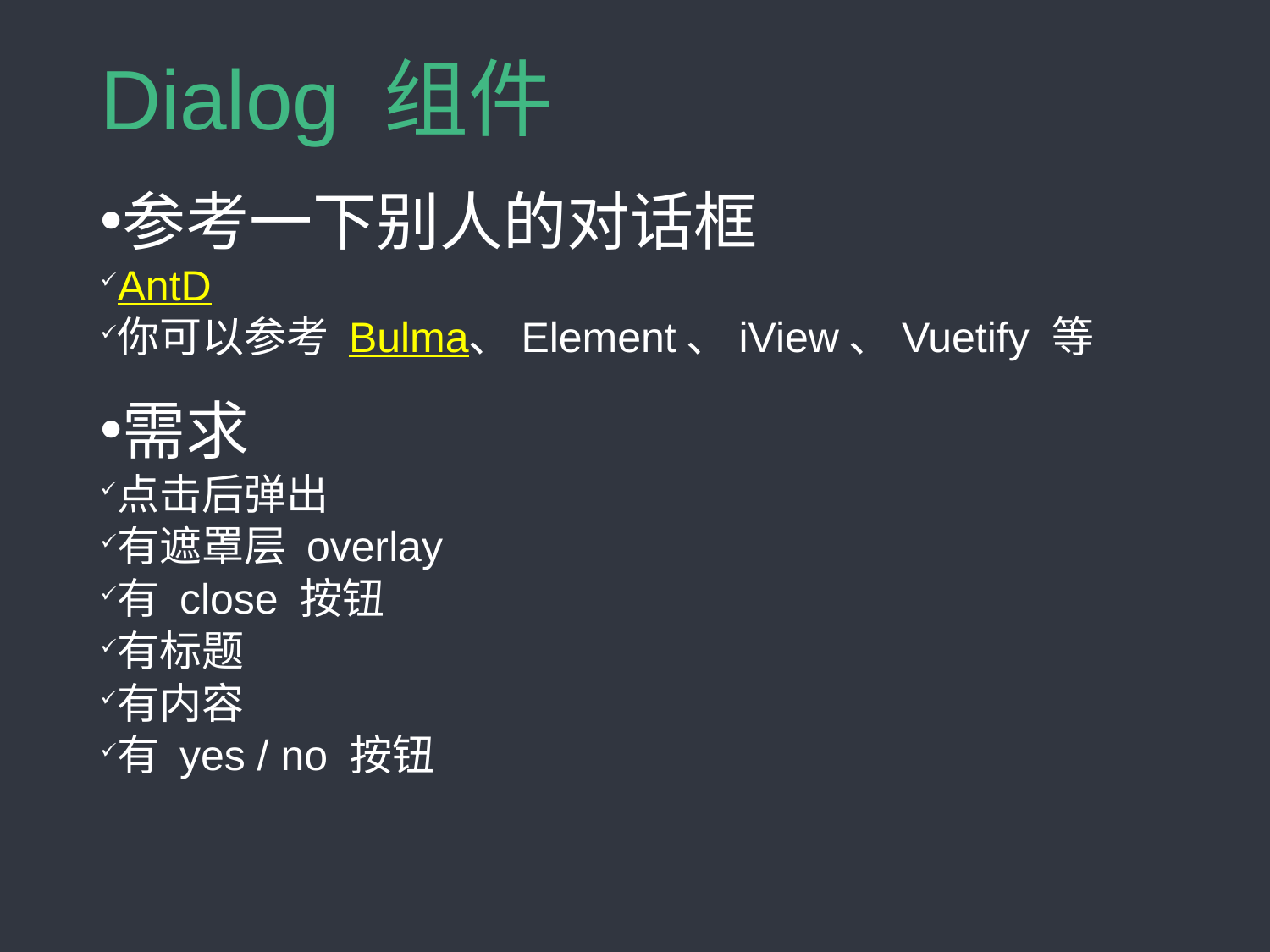

# Dialog 组件
参考一下别人的对话框
AntD
你可以参考 Bulma、Element、iView、Vuetify 等
需求
点击后弹出
有遮罩层 overlay
有 close 按钮
有标题
有内容
有 yes / no 按钮